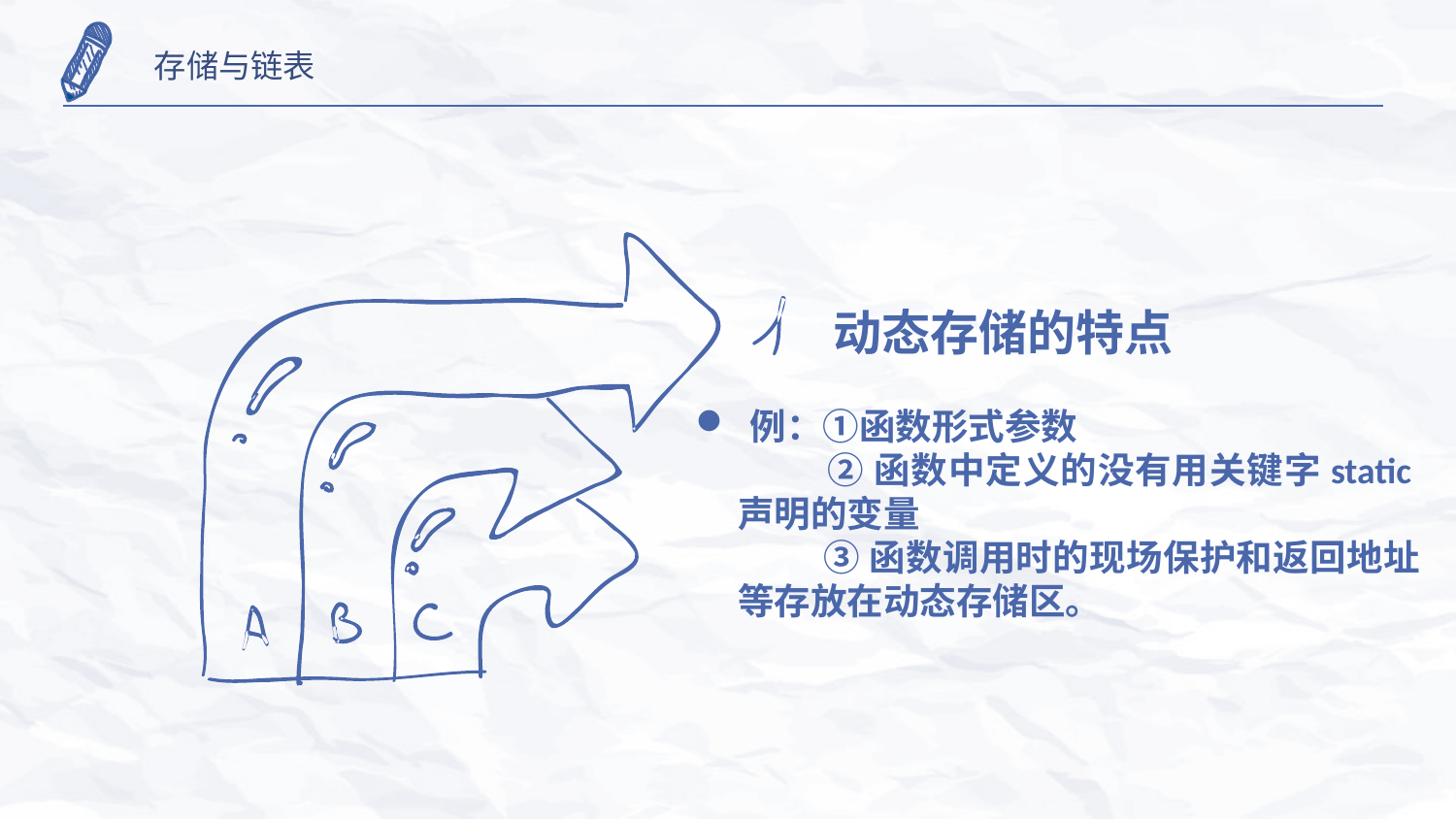

动态存储的特点
例：①函数形式参数
     ②函数中定义的没有用关键字static声明的变量
     ③函数调用时的现场保护和返回地址等存放在动态存储区。